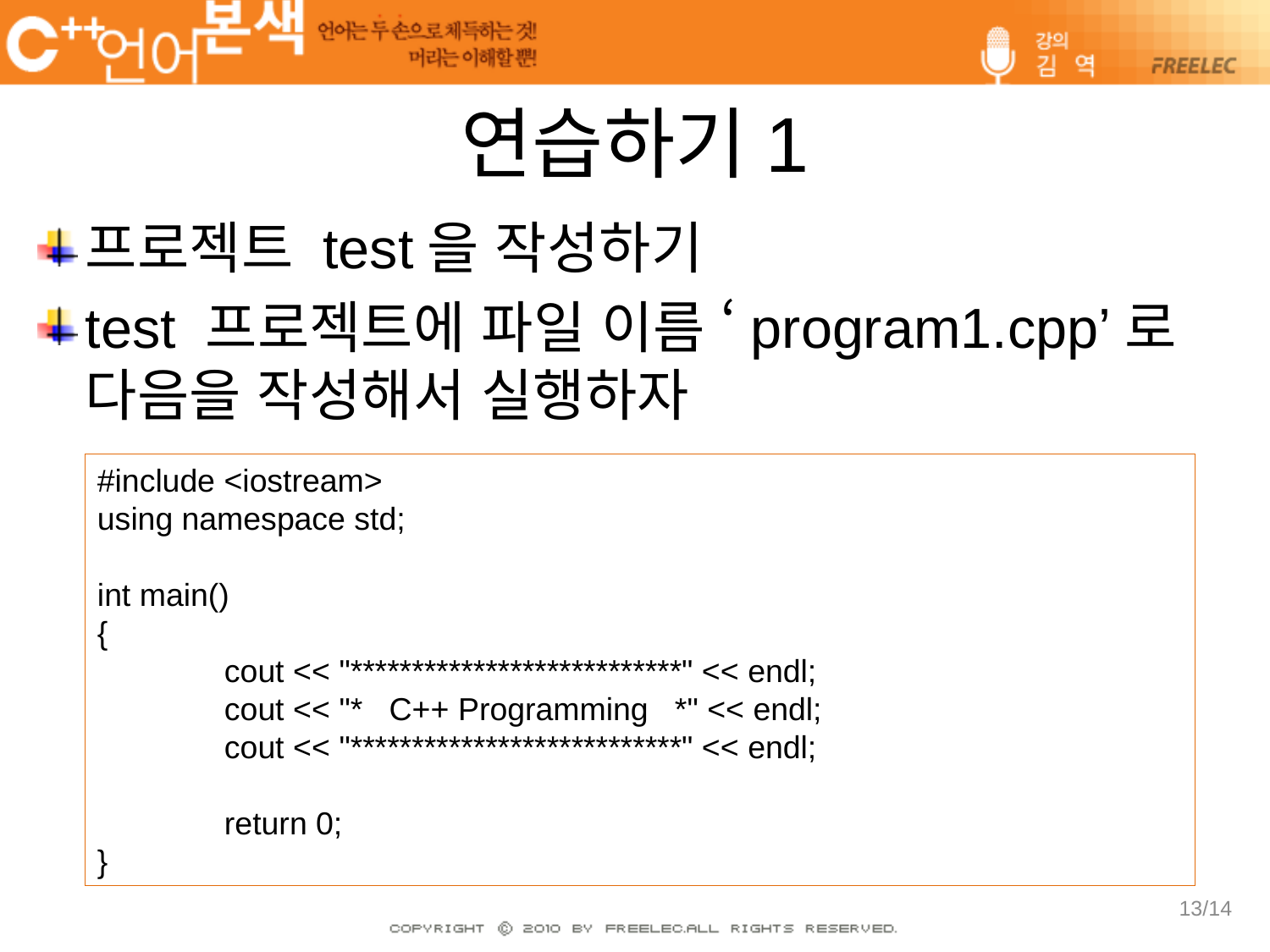

# 연습하기1
프로젝트 test을 작성하기
test 프로젝트에 파일 이름 ‘program1.cpp’로 다음을 작성해서 실행하자
#include <iostream>
using namespace std;

int main()
{
	cout << "***************************" << endl;
	cout << "*   C++ Programming   *" << endl;
	cout << "***************************" << endl;

	return 0;
}
13/14